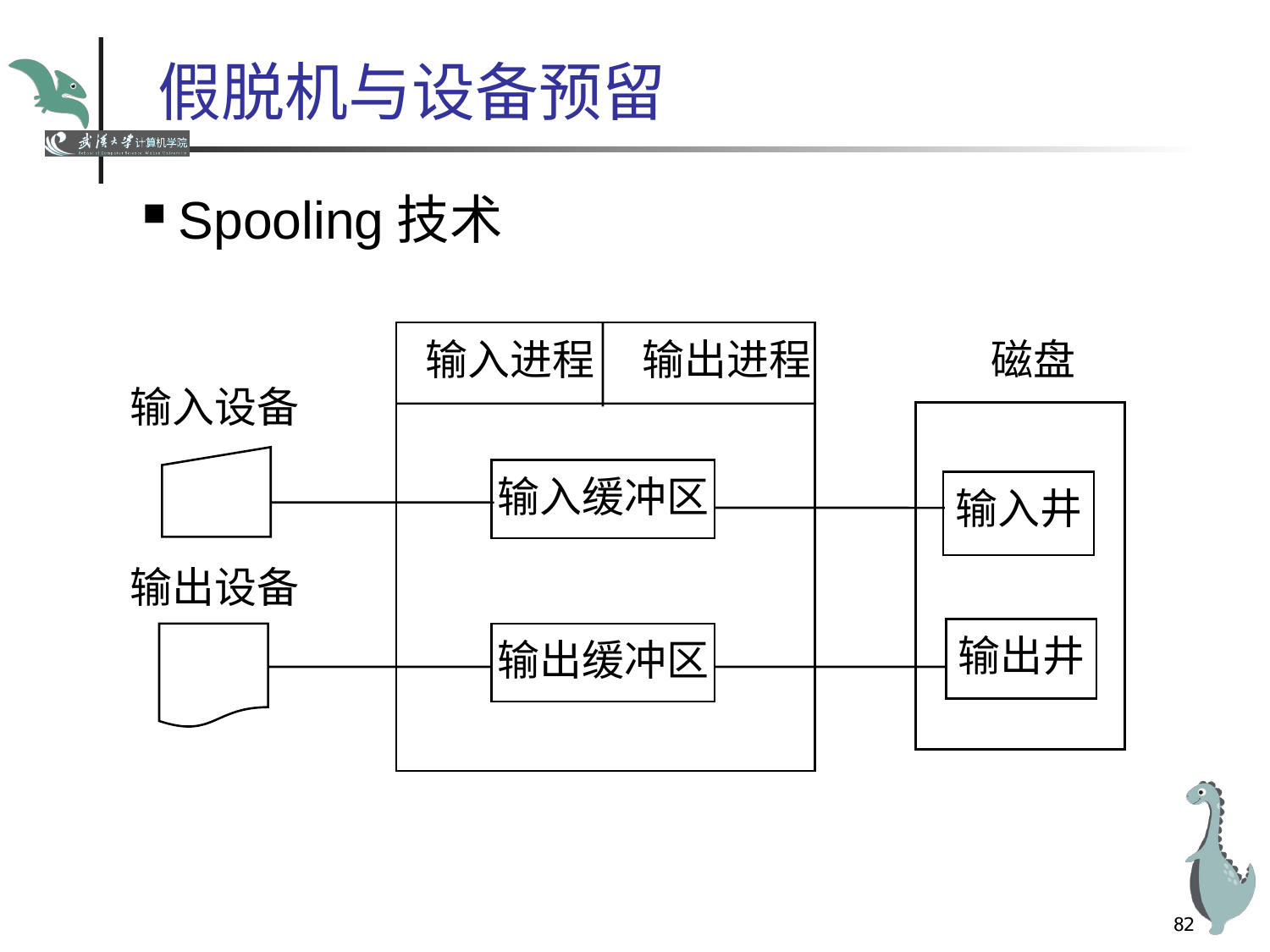

# 假脱机与设备预留
Spooling技术

  输入进程     输出进程

磁盘
输入设备

输入缓冲区
输入井

输出设备
输出井

输出缓冲区

82